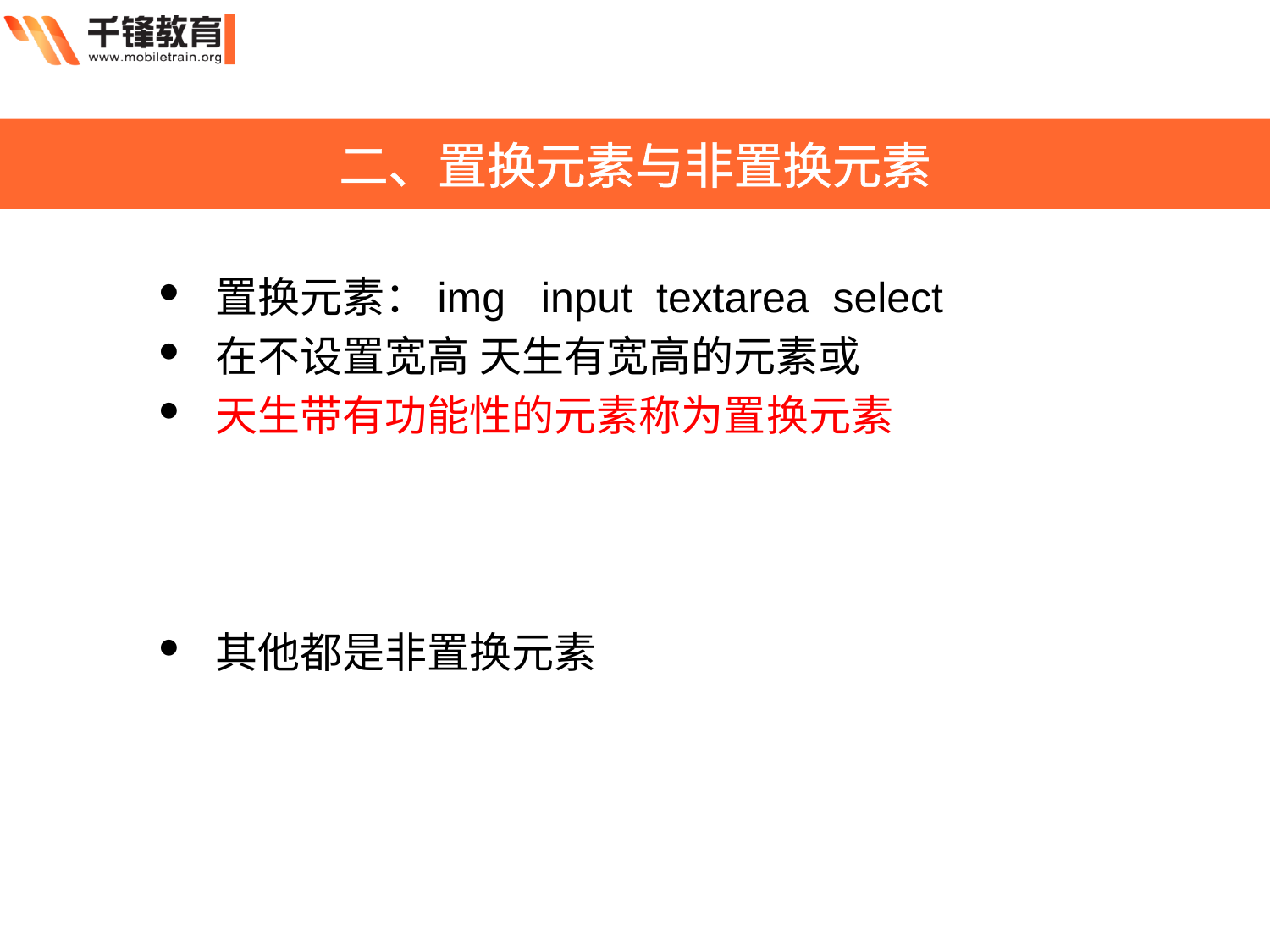

二、置换元素与非置换元素
置换元素：img   input  textarea  select
在不设置宽高 天生有宽高的元素或
天生带有功能性的元素称为置换元素

其他都是非置换元素